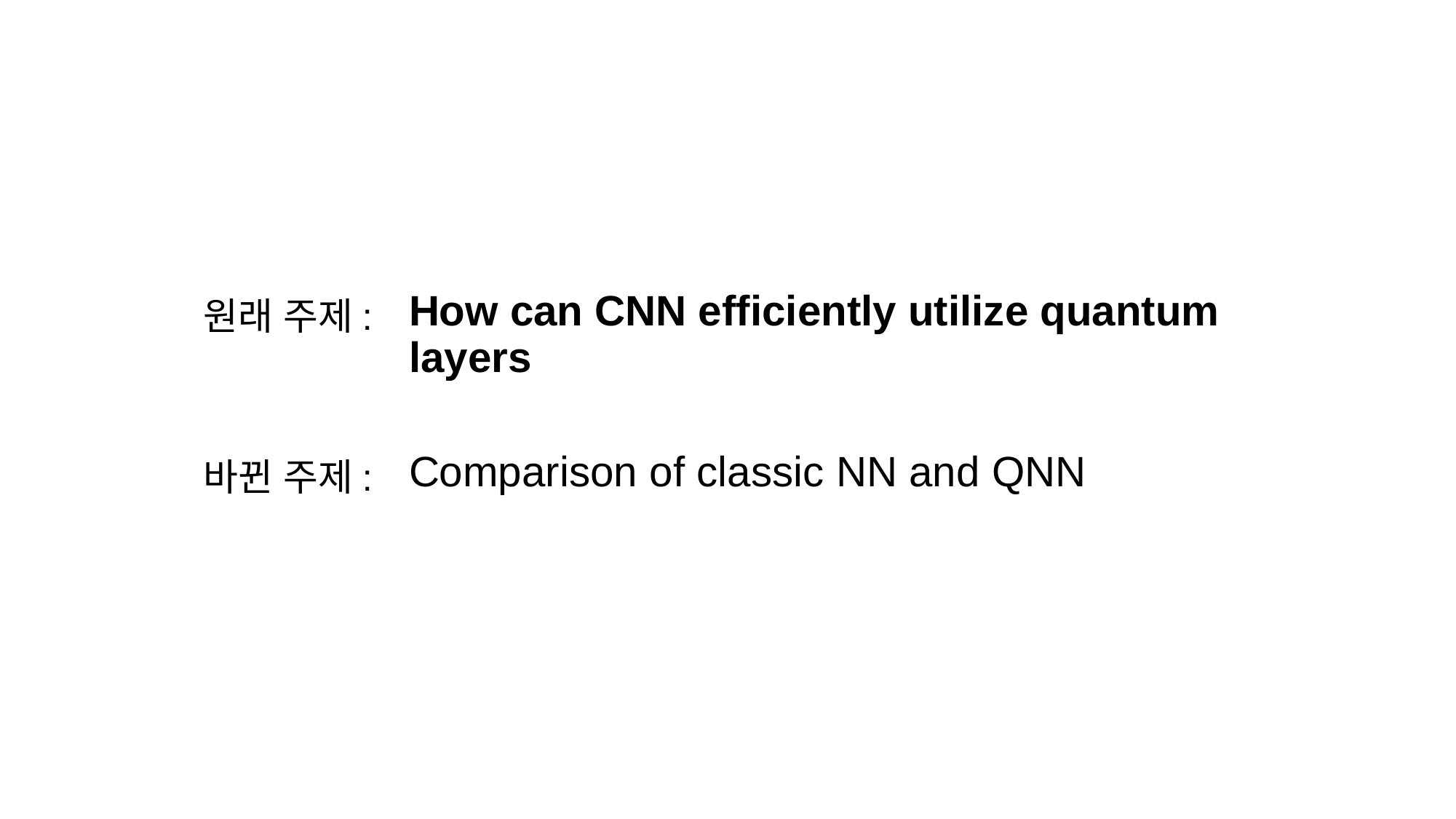

How can CNN efficiently utilize quantum layers
원래 주제:
Comparison of classic NN and QNN
바뀐 주제: